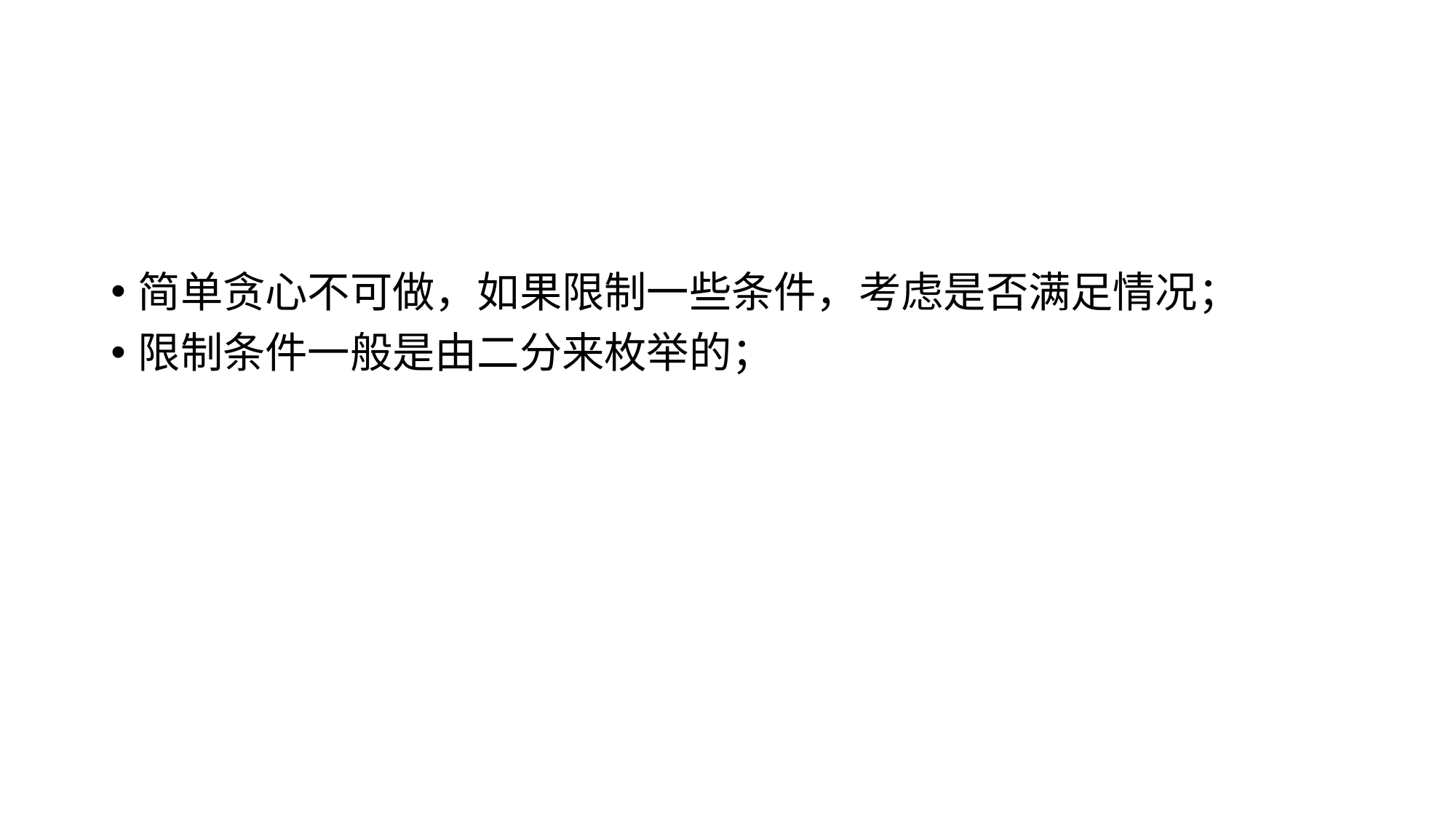

简单贪心不可做，如果限制一些条件，考虑是否满足情况；
限制条件一般是由二分来枚举的；